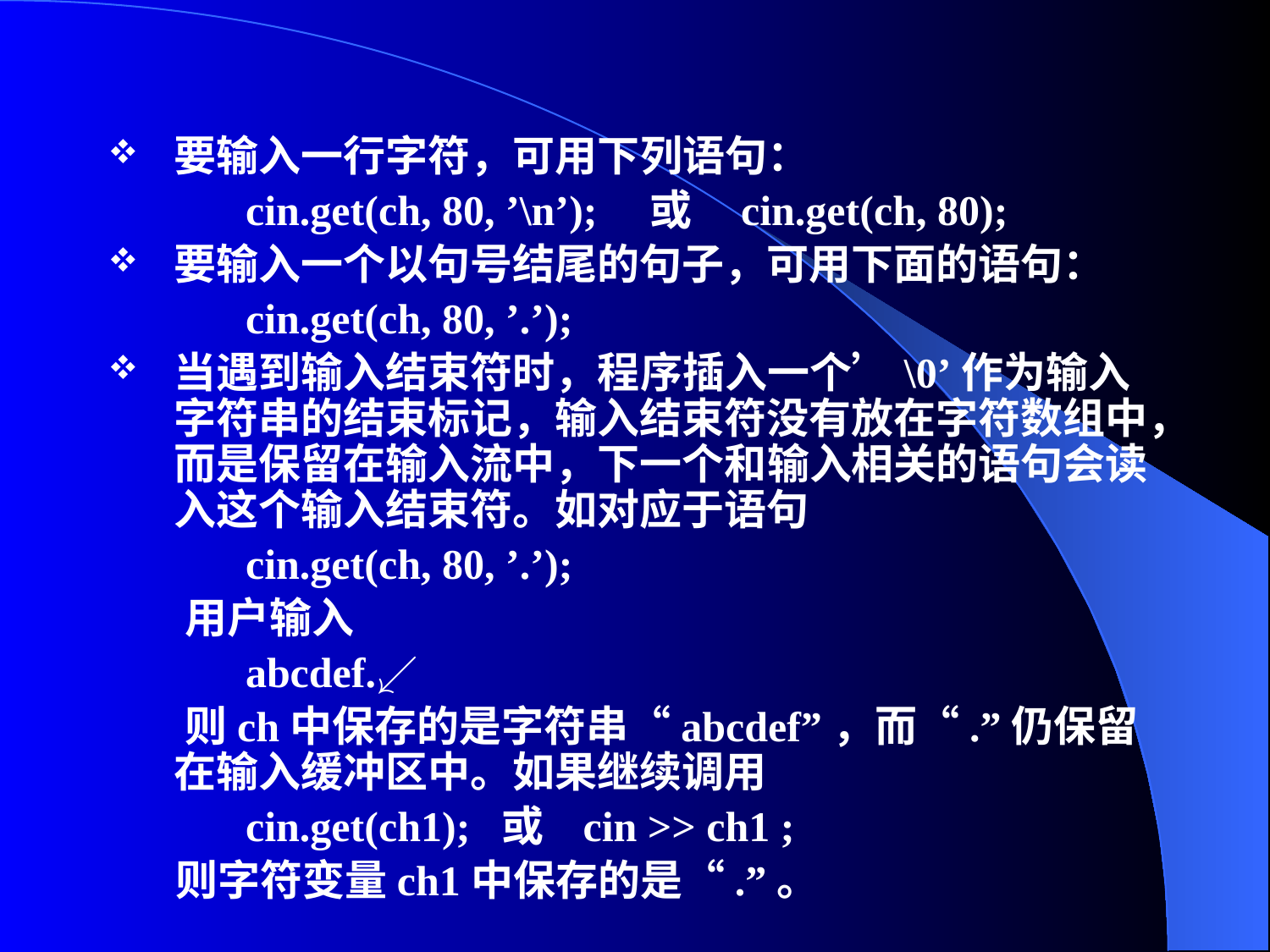

要输入一行字符，可用下列语句：
             cin.get(ch, 80, ’\n’);    或    cin.get(ch, 80);
要输入一个以句号结尾的句子，可用下面的语句：
             cin.get(ch, 80, ’.’);
当遇到输入结束符时，程序插入一个’\0’作为输入字符串的结束标记，输入结束符没有放在字符数组中，而是保留在输入流中，下一个和输入相关的语句会读入这个输入结束符。如对应于语句
             cin.get(ch, 80, ’.’);
       用户输入
             abcdef.↙
       则ch中保存的是字符串“abcdef”，而“.”仍保留在输入缓冲区中。如果继续调用
             cin.get(ch1);  或   cin >> ch1 ;
      则字符变量ch1中保存的是“.”。